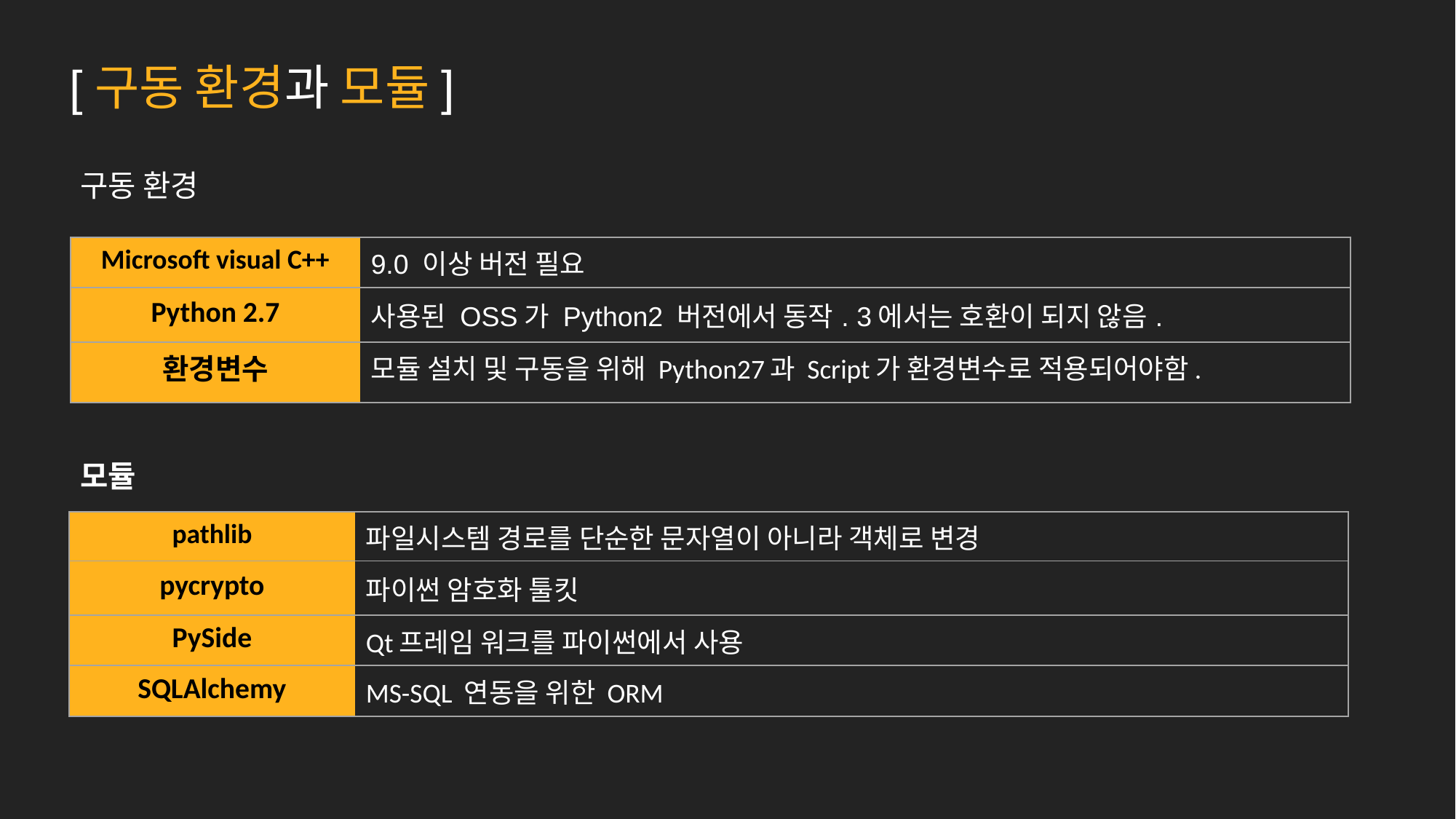

[구동 환경과 모듈]
구동 환경
| Microsoft visual C++ | 9.0 이상 버전 필요 |
| --- | --- |
| Python 2.7 | 사용된 OSS가 Python2 버전에서 동작. 3에서는 호환이 되지 않음. |
| 환경변수 | 모듈 설치 및 구동을 위해 Python27과 Script가 환경변수로 적용되어야함. |
모듈
| pathlib | 파일시스템 경로를 단순한 문자열이 아니라 객체로 변경 |
| --- | --- |
| pycrypto | 파이썬 암호화 툴킷 |
| PySide | Qt프레임 워크를 파이썬에서 사용 |
| SQLAlchemy | MS-SQL 연동을 위한 ORM |